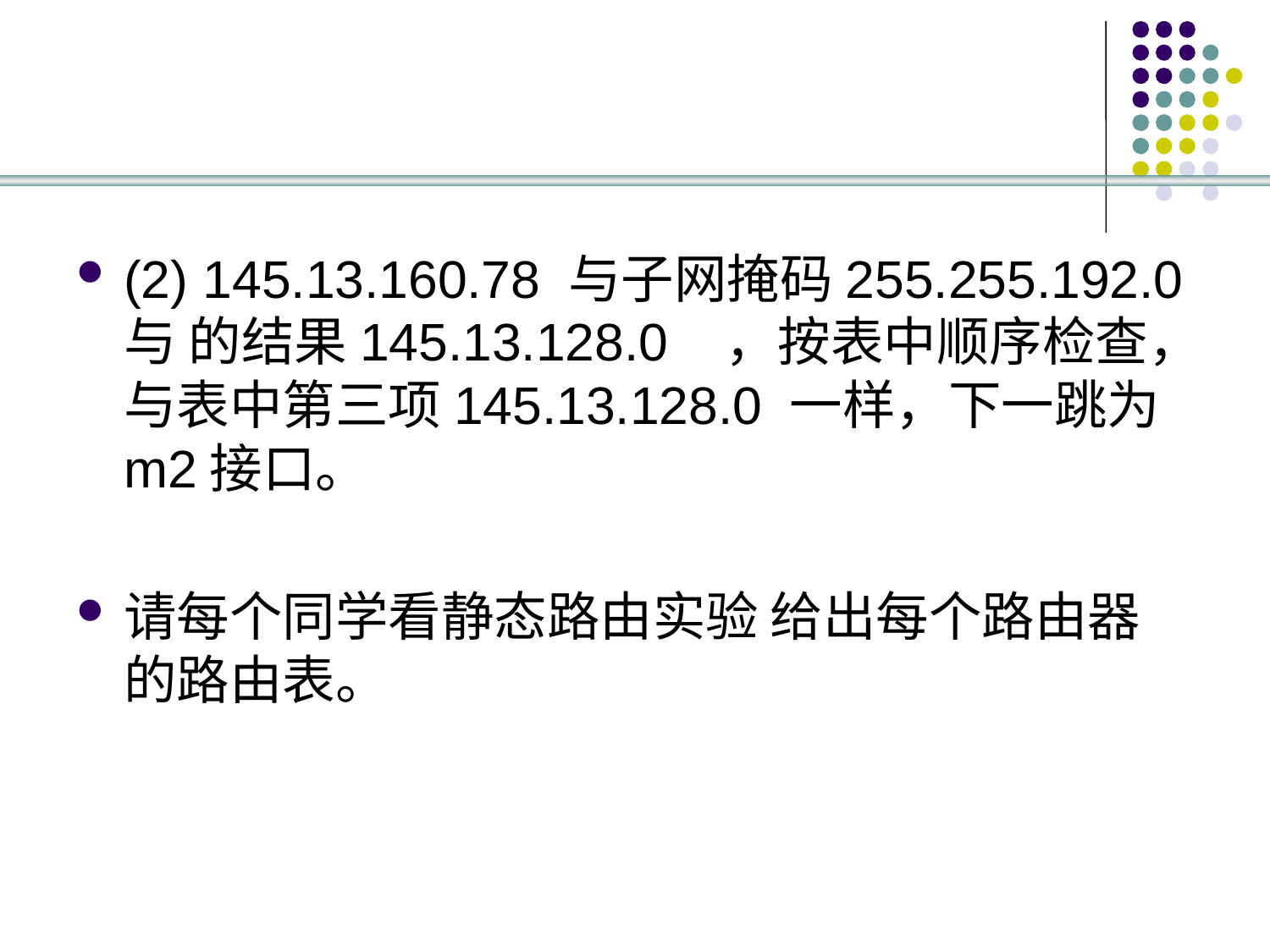

#
(2) 145.13.160.78 与子网掩码255.255.192.0 与 的结果145.13.128.0   ，按表中顺序检查，与表中第三项145.13.128.0 一样，下一跳为m2接口。

请每个同学看静态路由实验 给出每个路由器的路由表。